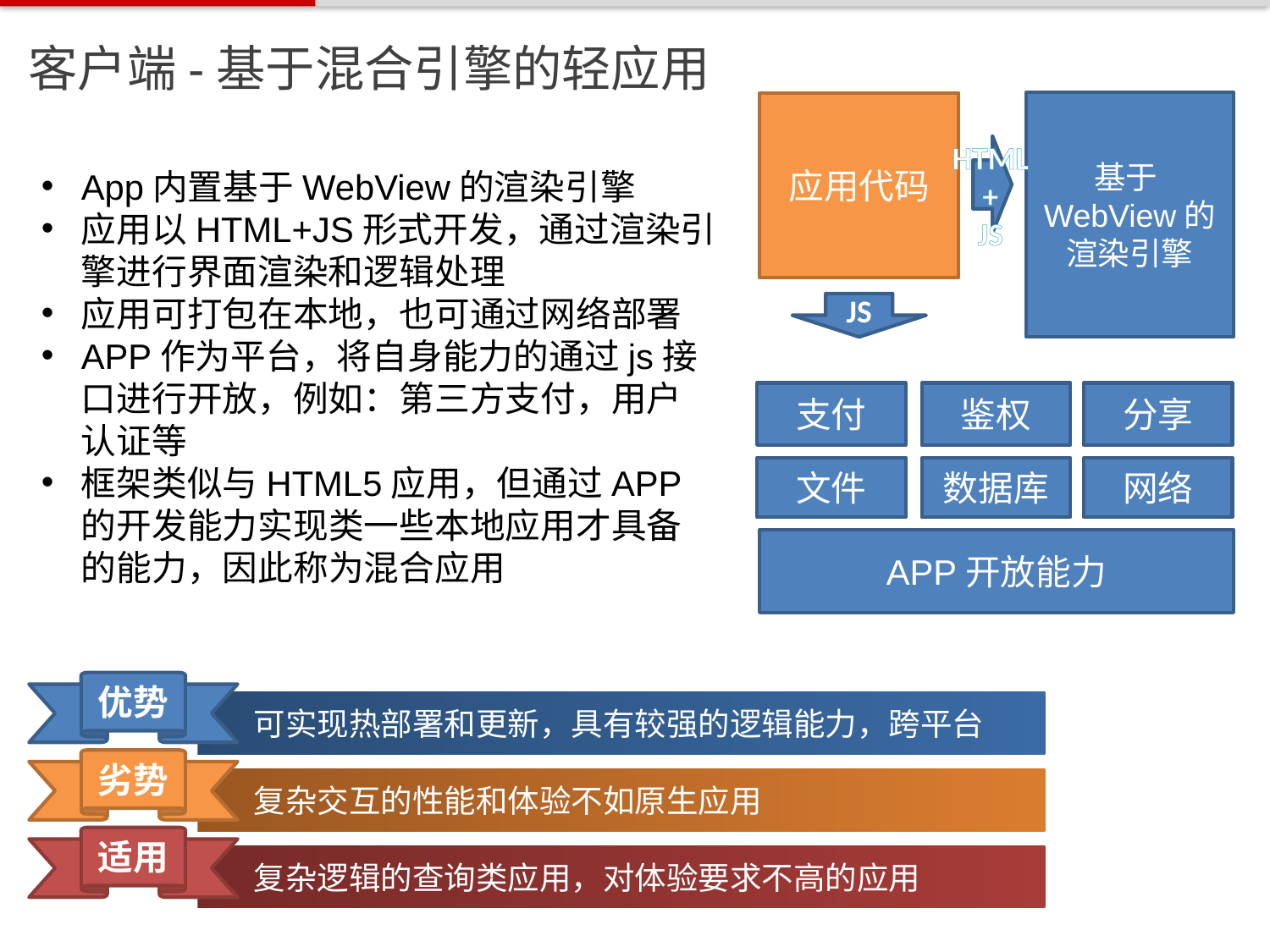

客户端-基于混合引擎的轻应用
基于WebView的渲染引擎
应用代码
HTML
+
JS

App内置基于WebView的渲染引擎
应用以HTML+JS形式开发，通过渲染引擎进行界面渲染和逻辑处理
应用可打包在本地，也可通过网络部署
APP作为平台，将自身能力的通过js接口进行开放，例如：第三方支付，用户认证等
框架类似与HTML5应用，但通过APP的开发能力实现类一些本地应用才具备的能力，因此称为混合应用
JS
鉴权
分享
支付
文件
数据库
网络
APP开放能力
优势
     可实现热部署和更新，具有较强的逻辑能力，跨平台
劣势
     复杂交互的性能和体验不如原生应用
适用
     复杂逻辑的查询类应用，对体验要求不高的应用